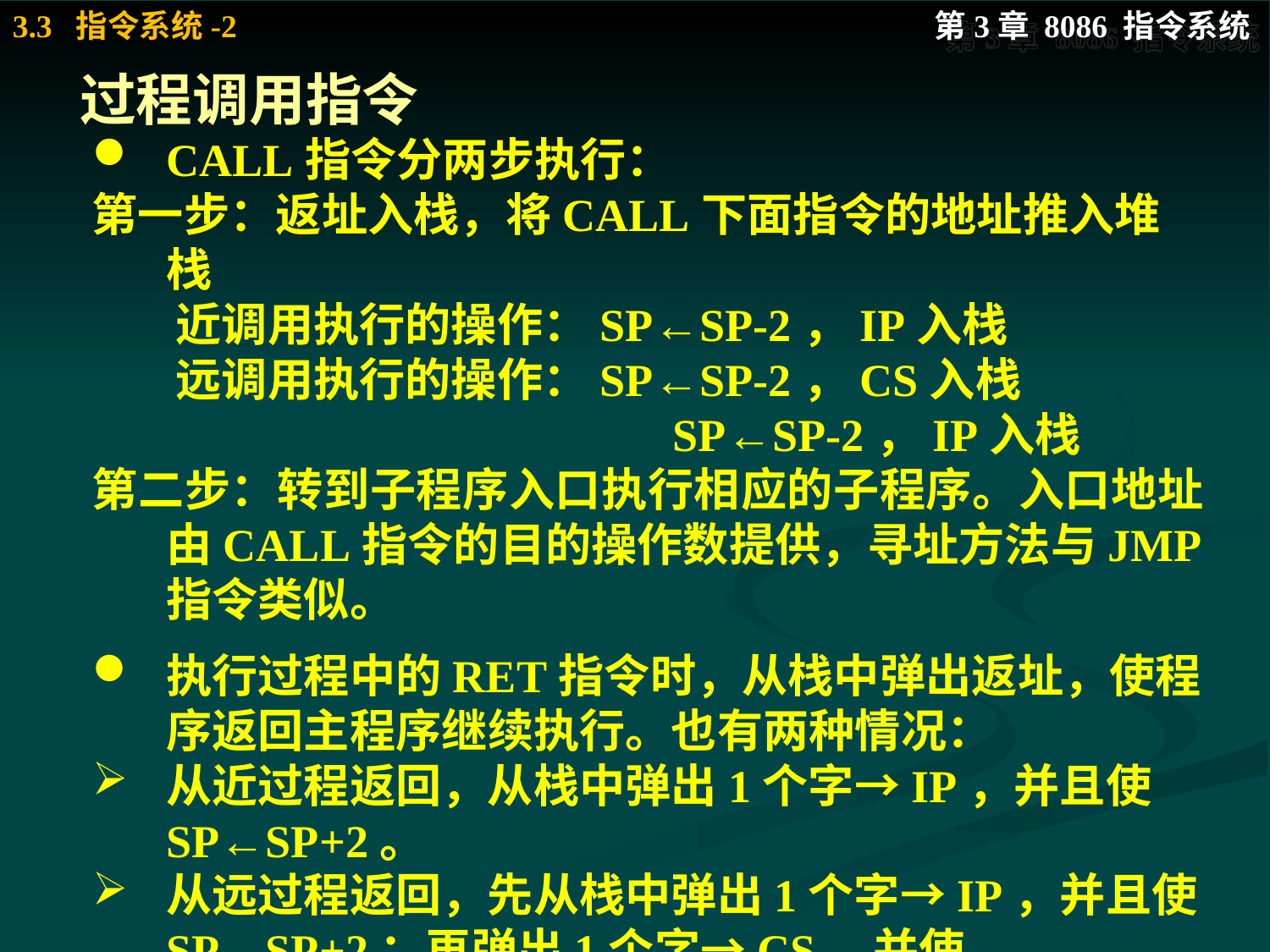

# 过程调用指令
CALL指令分两步执行：
第一步：返址入栈，将CALL下面指令的地址推入堆栈
       近调用执行的操作：SP←SP-2，IP入栈
       远调用执行的操作：SP←SP-2，CS入栈
                    		           SP←SP-2，IP入栈
第二步：转到子程序入口执行相应的子程序。入口地址由CALL指令的目的操作数提供，寻址方法与JMP指令类似。
执行过程中的RET指令时，从栈中弹出返址，使程序返回主程序继续执行。也有两种情况：
从近过程返回，从栈中弹出1个字→IP，并且使SP←SP+2。
从远过程返回，先从栈中弹出1个字→IP，并且使SP←SP+2；再弹出1个字→CS，并使SP←SP+2。